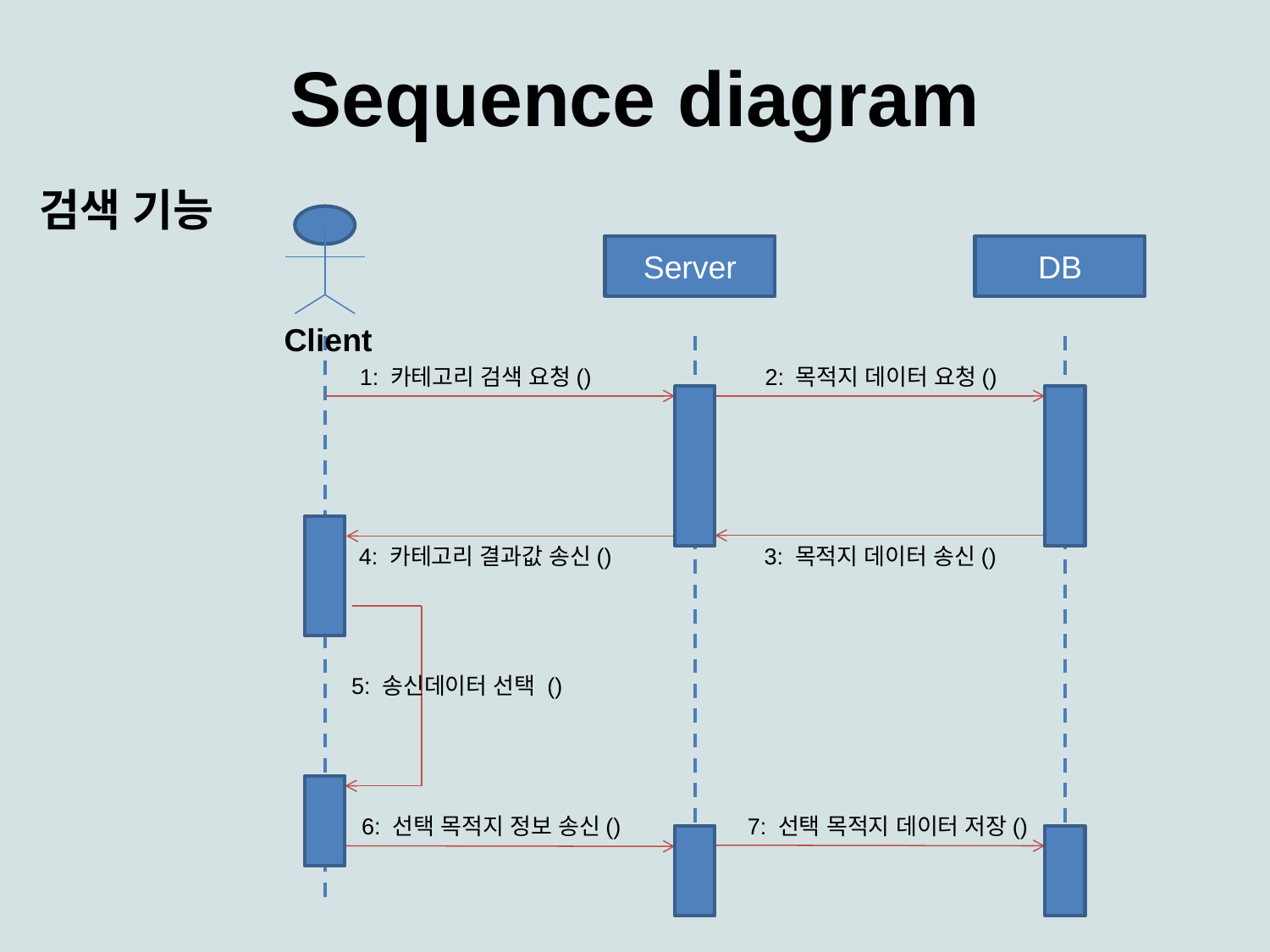

# Sequence diagram
검색 기능

Client
Server
DB
1: 카테고리 검색 요청()
2: 목적지 데이터 요청()

3: 목적지 데이터 송신()
4: 카테고리 결과값 송신()
5: 송신데이터 선택 ()

7: 선택 목적지 데이터 저장()
6: 선택 목적지 정보 송신()